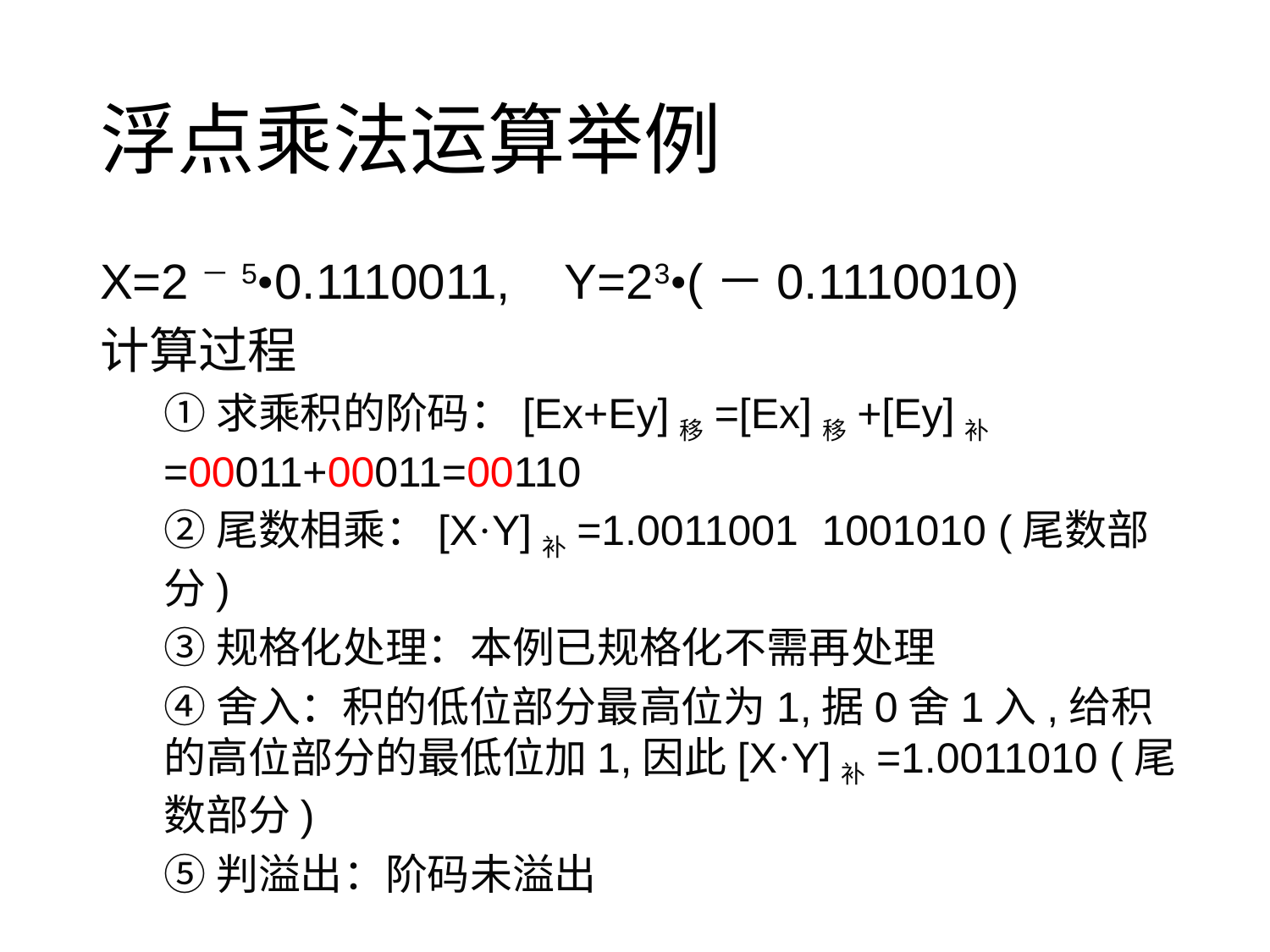

# 浮点乘法运算举例
X=2－5•0.1110011,    Y=23•(－0.1110010)
计算过程
①求乘积的阶码：[Ex+Ey]移=[Ex]移+[Ey]补=00011+00011=00110
②尾数相乘：[X·Y]补=1.0011001  1001010 (尾数部分)
③规格化处理：本例已规格化不需再处理
④舍入：积的低位部分最高位为1,据0舍1入,给积的高位部分的最低位加1,因此[X·Y]补=1.0011010 (尾数部分)
⑤判溢出：阶码未溢出